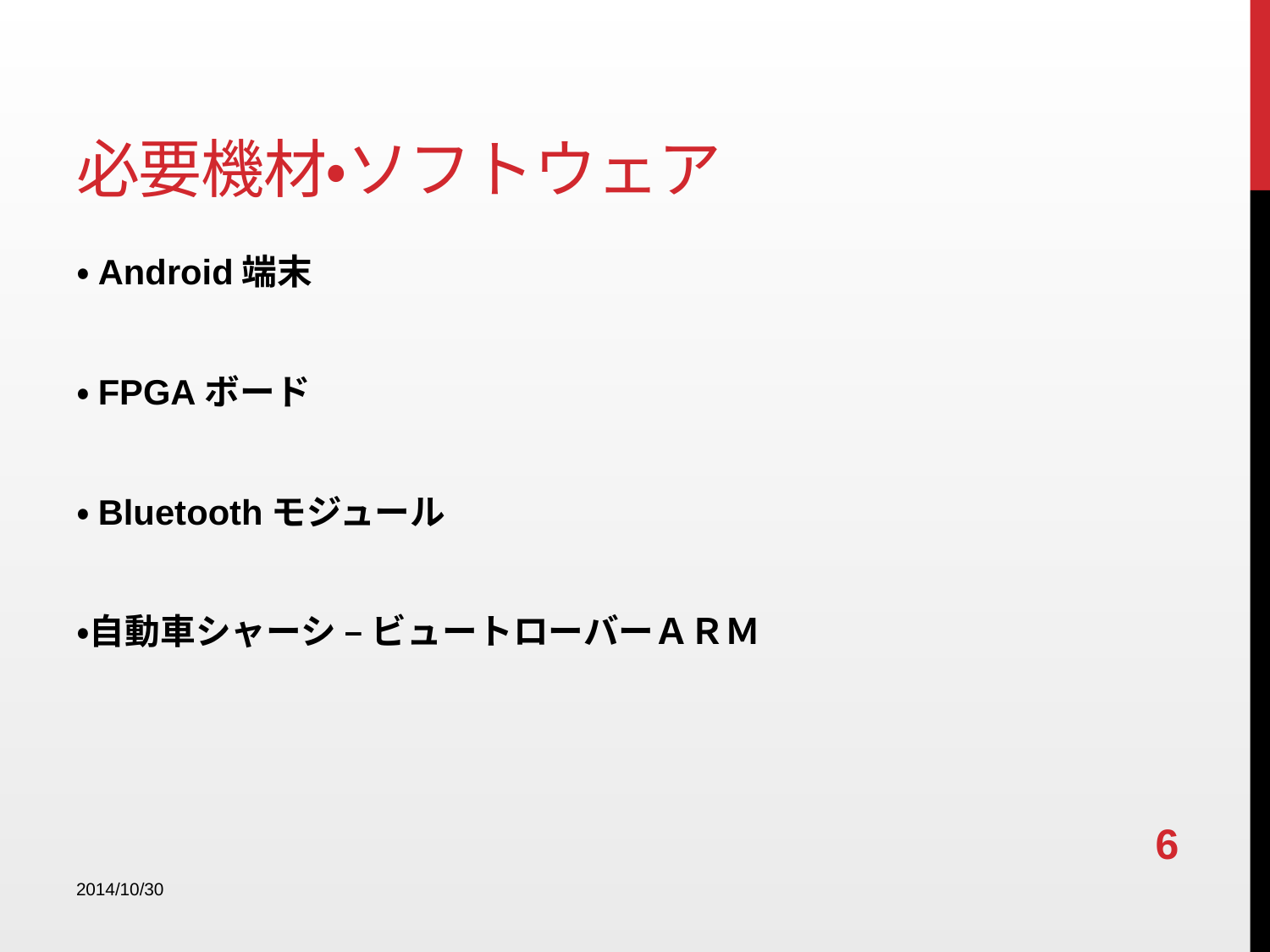

# 必要機材・ソフトウェア
・Android端末

・FPGAボード

・Bluetoothモジュール

・自動車シャーシ – ビュートローバーＡＲＭ
6
2014/10/30